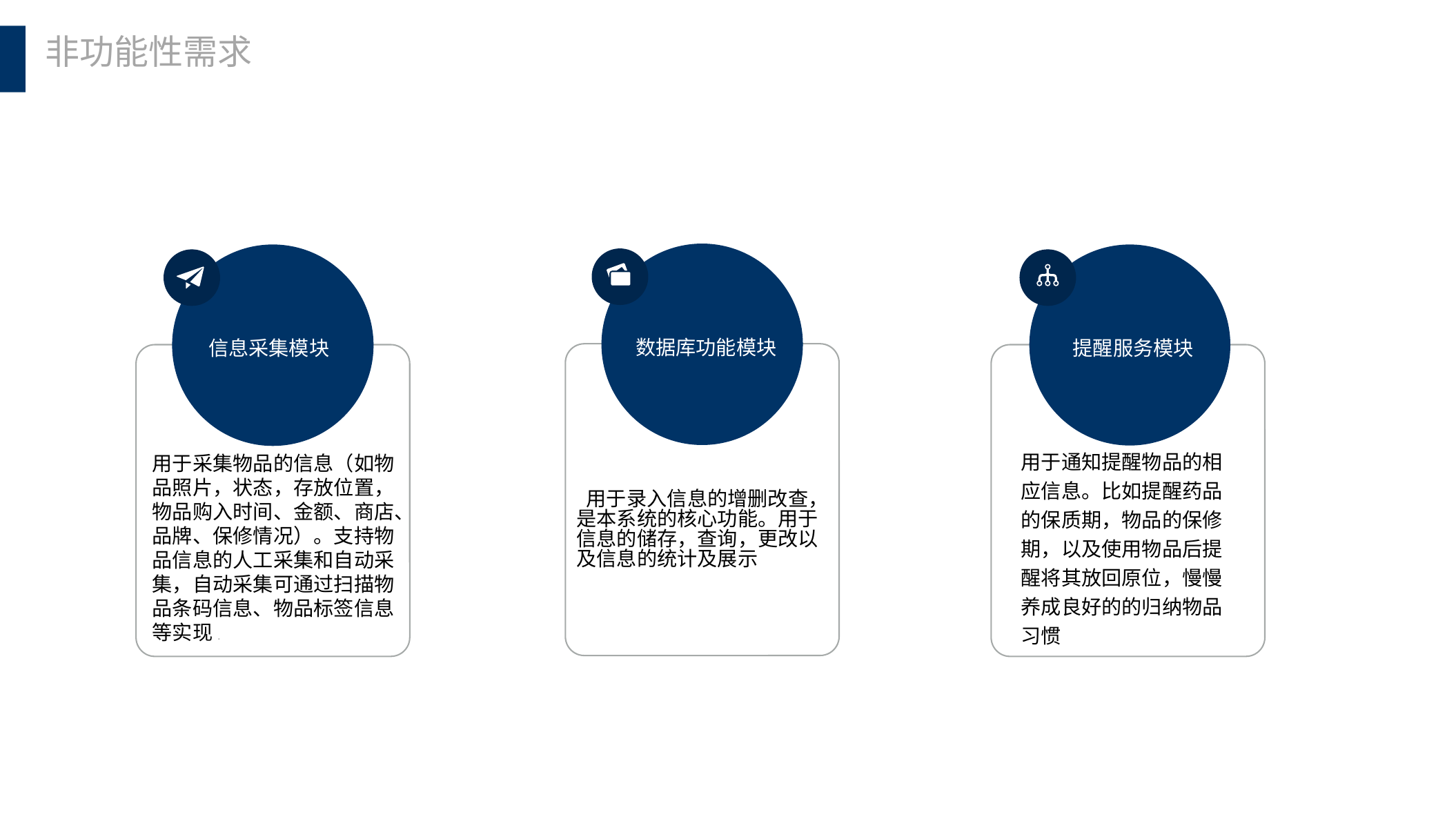

非功能性需求

数据库功能模块
提醒服务模块
信息采集模块

用于采集物品的信息（如物品照片，状态，存放位置，物品购入时间、金额、商店、品牌、保修情况）。支持物品信息的人工采集和自动采集，自动采集可通过扫描物品条码信息、物品标签信息等实现.
 用于录入信息的增删改查，是本系统的核心功能。用于信息的储存，查询，更改以及信息的统计及展示

用于通知提醒物品的相应信息。比如提醒药品的保质期，物品的保修期，以及使用物品后提醒将其放回原位，慢慢养成良好的的归纳物品习惯